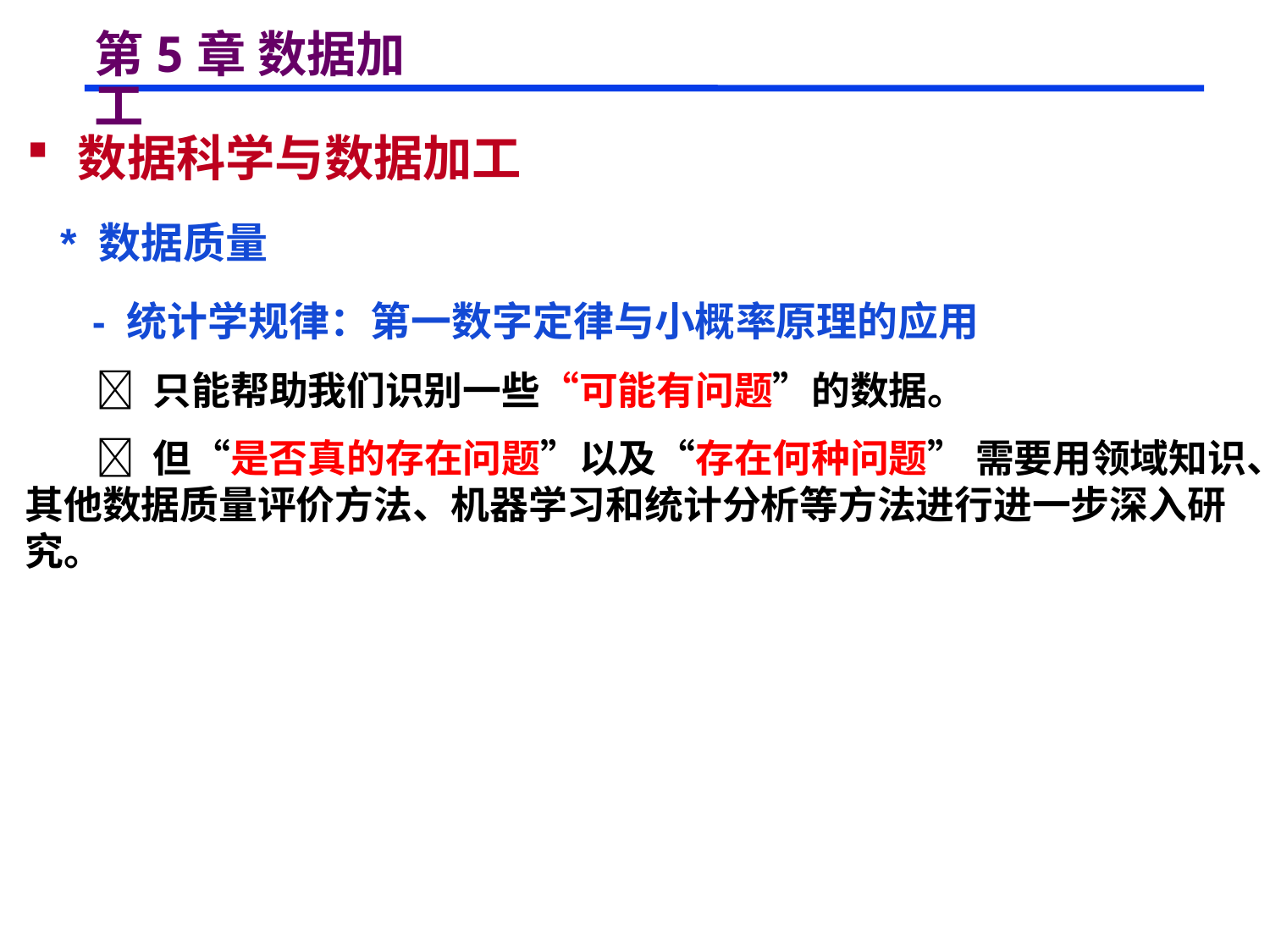

# 第5章 数据加工
 数据科学与数据加工
  * 数据质量
      - 统计学规律：第一数字定律与小概率原理的应用
        • 只能帮助我们识别一些“可能有问题”的数据。
        • 但“是否真的存在问题”以及“存在何种问题” 需要用领域知识、其他数据质量评价方法、机器学习和统计分析等方法进行进一步深入研究。